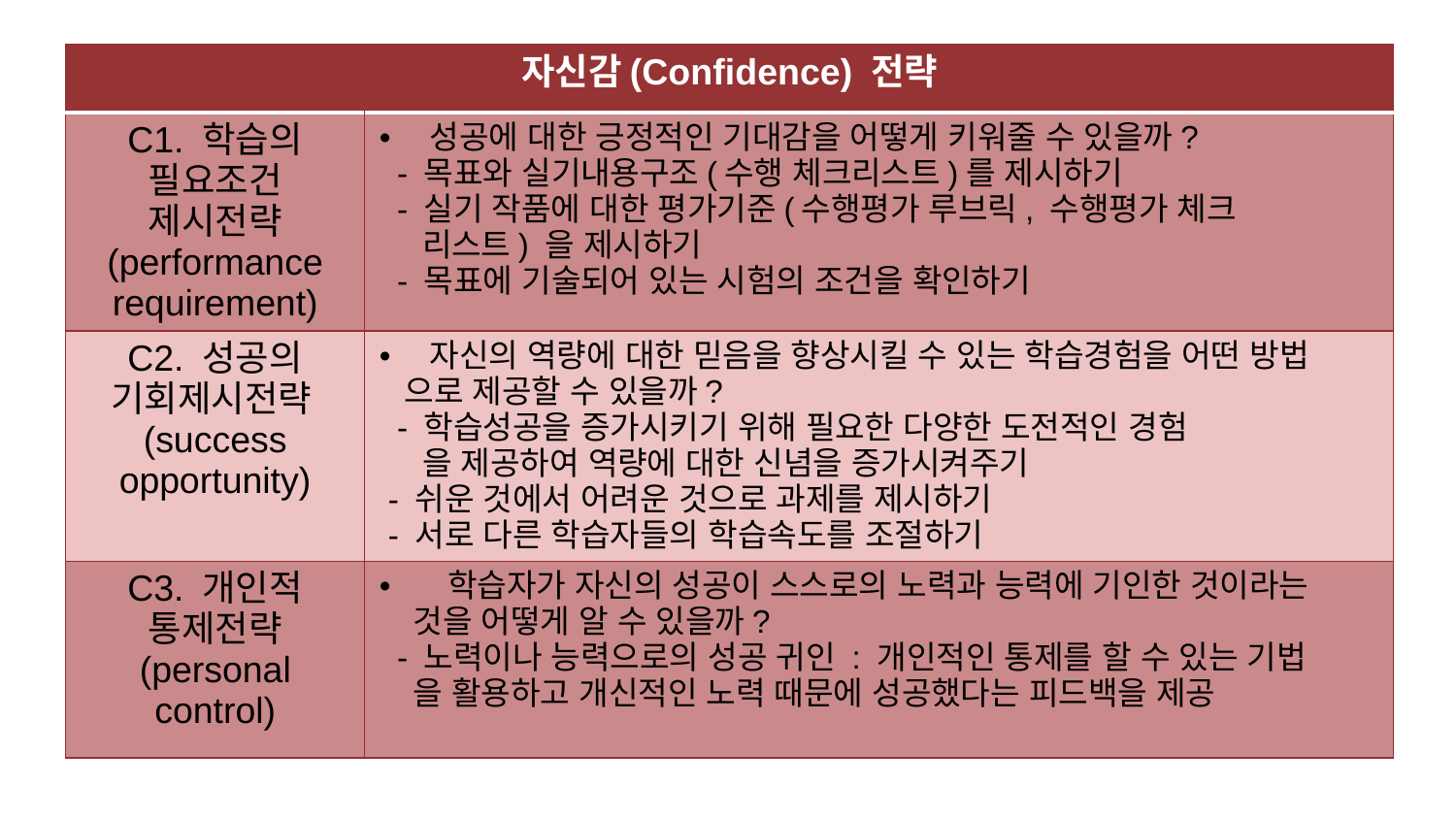

| 자신감(Confidence) 전략 |  |
| --- | --- |
| C1. 학습의 필요조건 제시전략 (performance requirement) | 성공에 대한 긍정적인 기대감을 어떻게 키워줄 수 있을까? - 목표와 실기내용구조(수행 체크리스트)를 제시하기 - 실기 작품에 대한 평가기준(수행평가 루브릭, 수행평가 체크 리스트) 을 제시하기 - 목표에 기술되어 있는 시험의 조건을 확인하기 |
| C2. 성공의 기회제시전략(success opportunity) | 자신의 역량에 대한 믿음을 향상시킬 수 있는 학습경험을 어떤 방법 으로 제공할 수 있을까? - 학습성공을 증가시키기 위해 필요한 다양한 도전적인 경험 을 제공하여 역량에 대한 신념을 증가시켜주기 - 쉬운 것에서 어려운 것으로 과제를 제시하기 - 서로 다른 학습자들의 학습속도를 조절하기 |
| C3. 개인적 통제전략 (personal control) | 학습자가 자신의 성공이 스스로의 노력과 능력에 기인한 것이라는 것을 어떻게 알 수 있을까? - 노력이나 능력으로의 성공 귀인 : 개인적인 통제를 할 수 있는 기법 을 활용하고 개신적인 노력 때문에 성공했다는 피드백을 제공 |